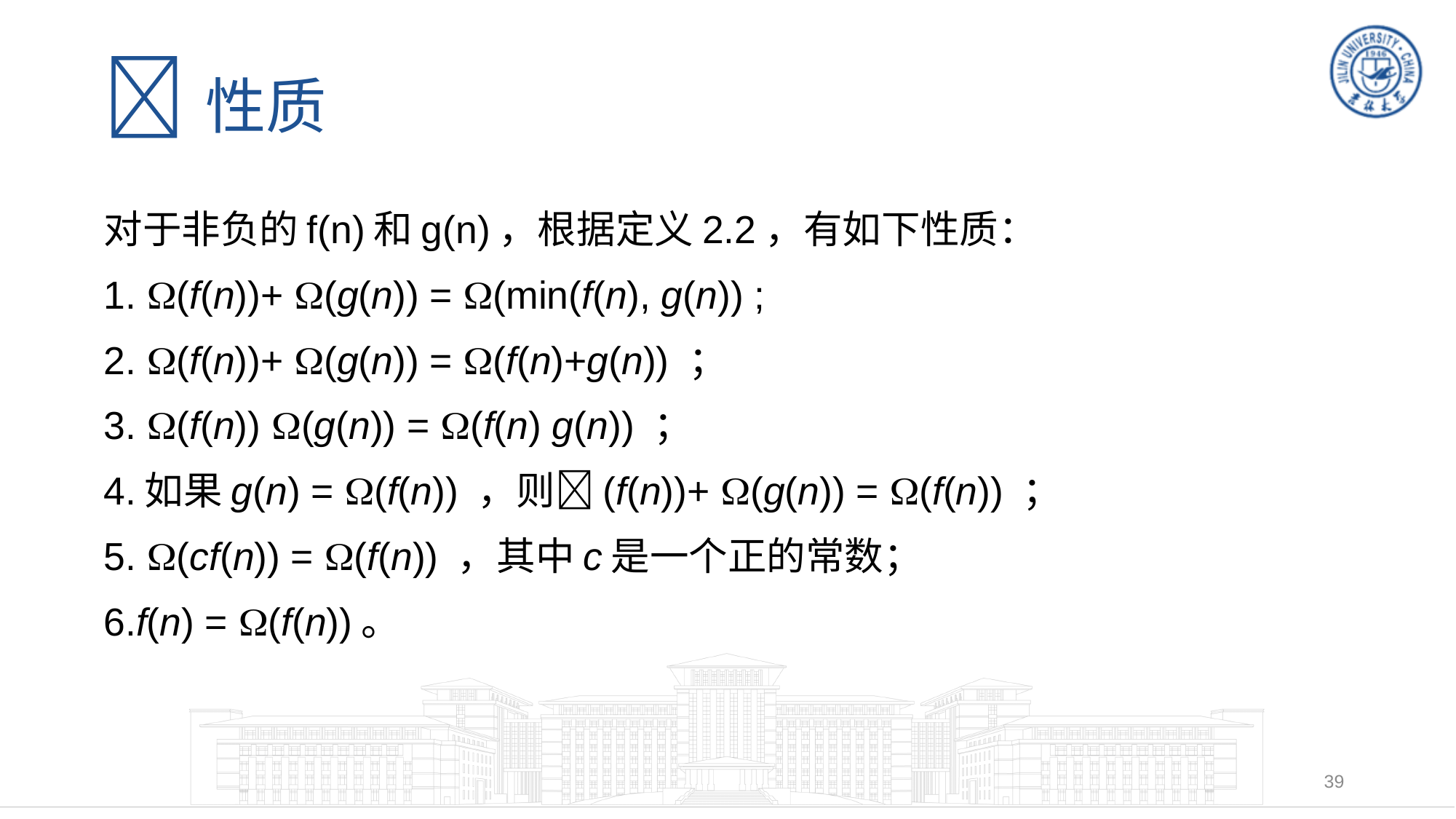

# Ω性质
对于非负的f(n)和g(n)，根据定义2.2，有如下性质：
1. Ω(f(n))+ Ω(g(n)) = Ω(min(f(n), g(n)) ;
2. Ω(f(n))+ Ω(g(n)) = Ω(f(n)+g(n)) ；
3. Ω(f(n)) Ω(g(n)) = Ω(f(n) g(n)) ；
4.如果g(n) = Ω(f(n)) ，则Ω(f(n))+ Ω(g(n)) = Ω(f(n)) ；
5. Ω(cf(n)) = Ω(f(n)) ，其中c是一个正的常数；
6.f(n) = Ω(f(n))。
39